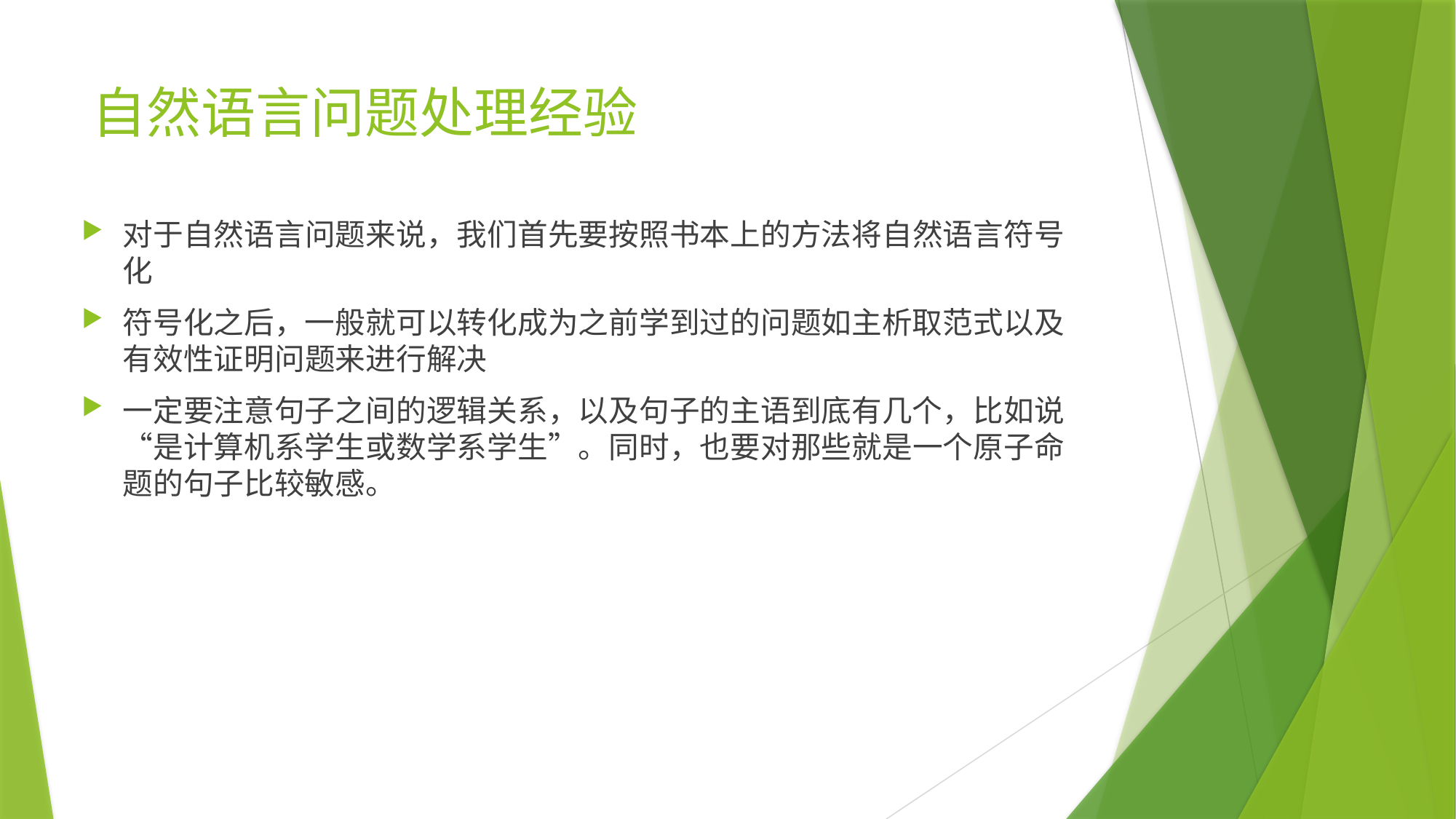

# 自然语言问题处理经验
对于自然语言问题来说，我们首先要按照书本上的方法将自然语言符号化
符号化之后，一般就可以转化成为之前学到过的问题如主析取范式以及有效性证明问题来进行解决
一定要注意句子之间的逻辑关系，以及句子的主语到底有几个，比如说“是计算机系学生或数学系学生”。同时，也要对那些就是一个原子命题的句子比较敏感。